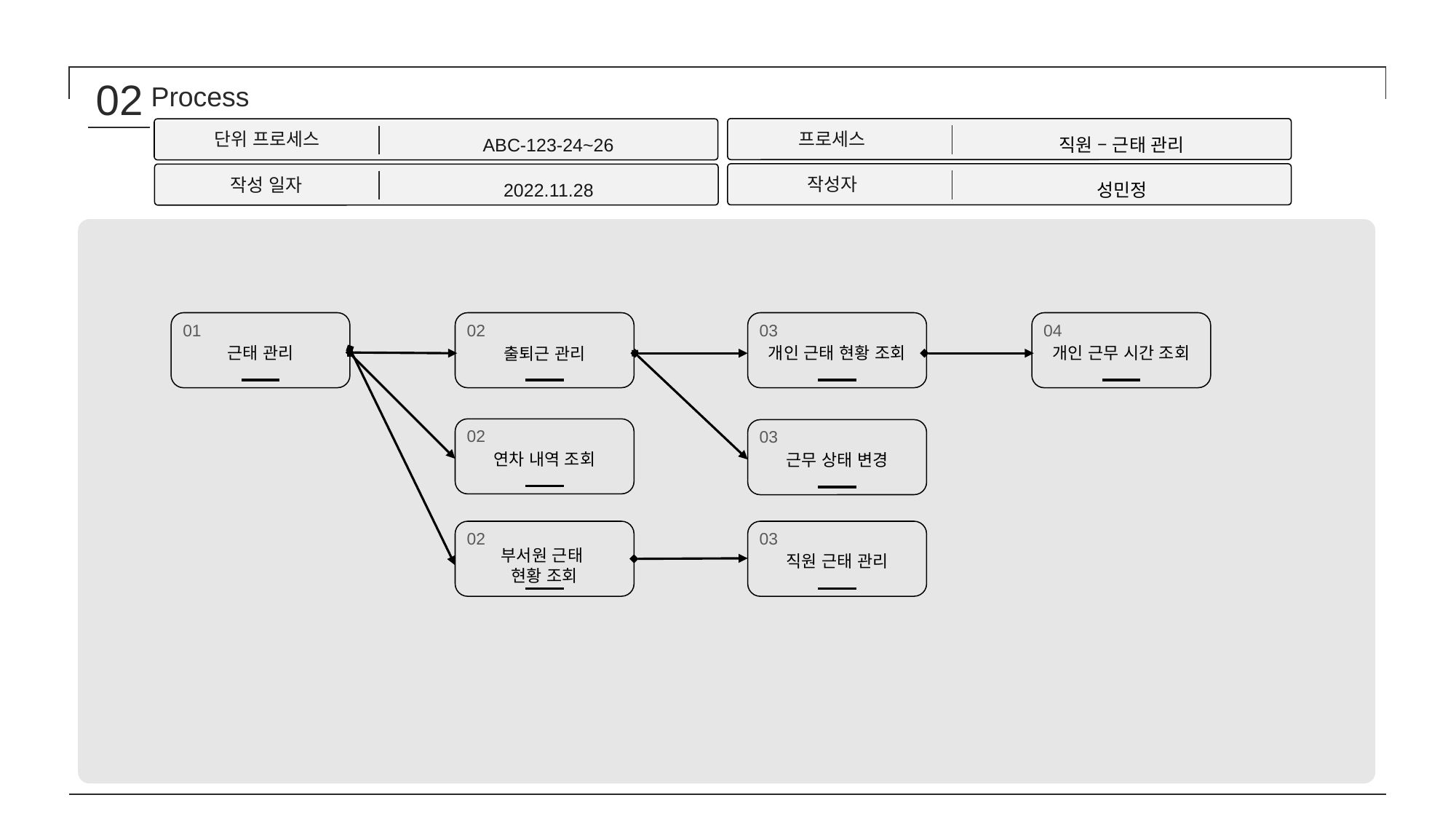

02
Process

프로세스
직원 – 근태 관리

단위 프로세스
ABC-123-24~26

작성자
성민정

작성 일자
2022.11.28

01
근태 관리

02
출퇴근 관리

03
개인 근태 현황 조회

04
개인 근무 시간 조회

02
연차 내역 조회

03
근무 상태 변경

02
부서원 근태
현황 조회

03
직원 근태 관리